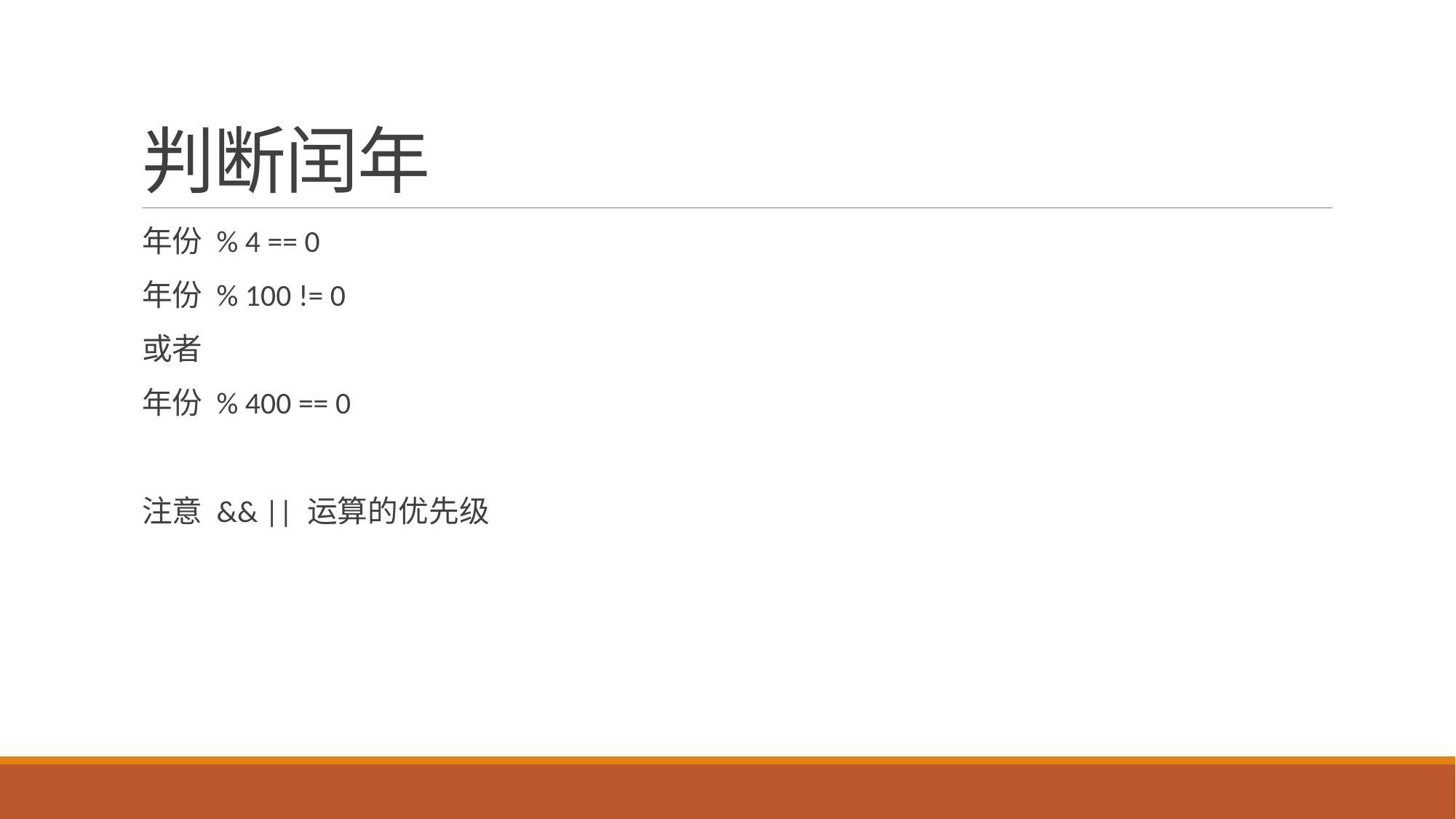

# 判断闰年
年份 % 4 == 0
年份 % 100 != 0
或者
年份 % 400 == 0

注意 && || 运算的优先级